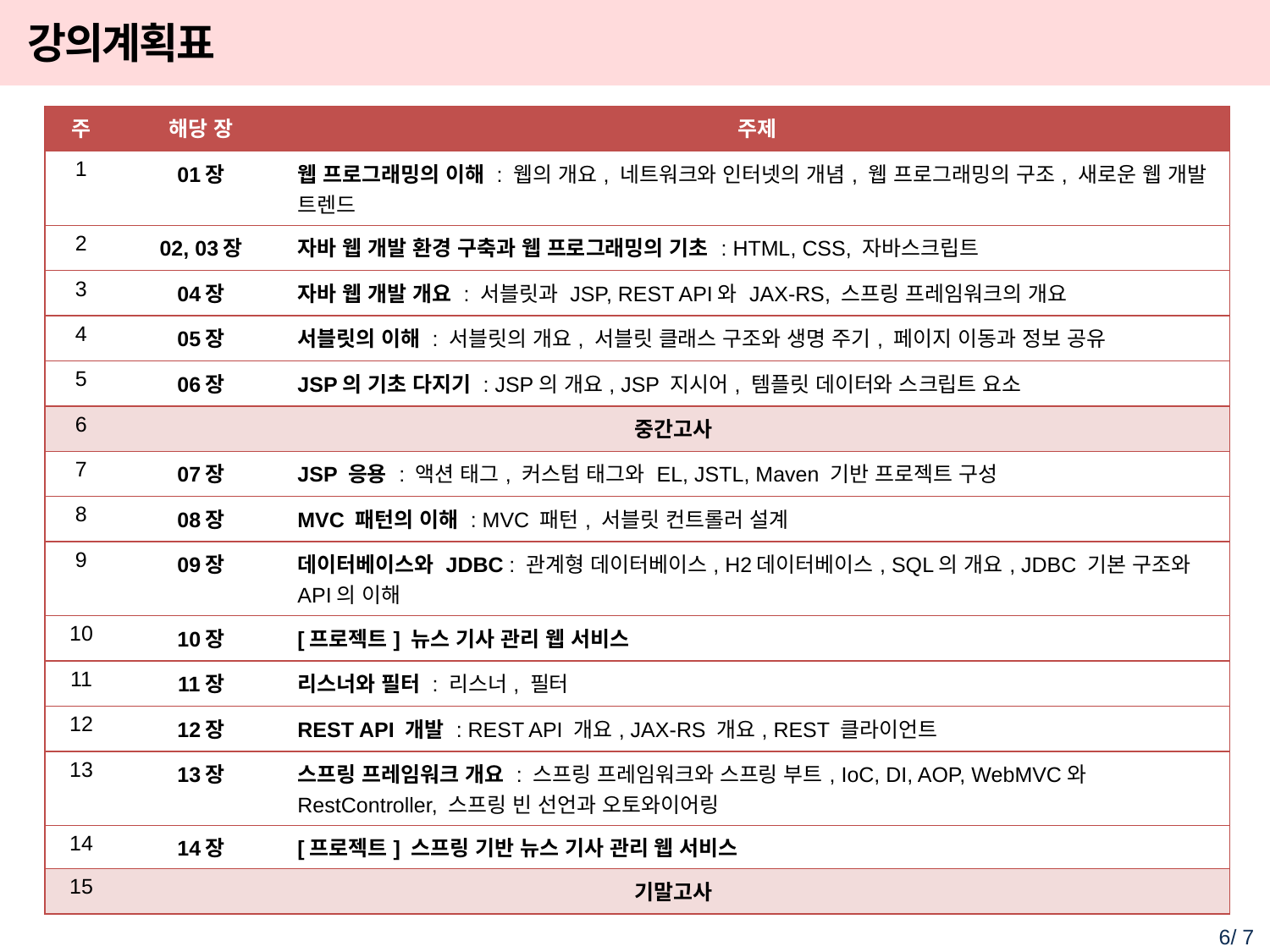

# 강의계획표
| 주 | 해당 장 | 주제 |
| --- | --- | --- |
| 1 | 01장 | 웹 프로그래밍의 이해 : 웹의 개요, 네트워크와 인터넷의 개념, 웹 프로그래밍의 구조, 새로운 웹 개발 트렌드 |
| 2 | 02, 03장 | 자바 웹 개발 환경 구축과 웹 프로그래밍의 기초 : HTML, CSS, 자바스크립트 |
| 3 | 04장 | 자바 웹 개발 개요 : 서블릿과 JSP, REST API와 JAX-RS, 스프링 프레임워크의 개요 |
| 4 | 05장 | 서블릿의 이해 : 서블릿의 개요, 서블릿 클래스 구조와 생명 주기, 페이지 이동과 정보 공유 |
| 5 | 06장 | JSP의 기초 다지기 : JSP의 개요, JSP 지시어, 템플릿 데이터와 스크립트 요소 |
| 6 | 중간고사 |  |
| 7 | 07장 | JSP 응용 : 액션 태그, 커스텀 태그와 EL, JSTL, Maven 기반 프로젝트 구성 |
| 8 | 08장 | MVC 패턴의 이해 : MVC 패턴, 서블릿 컨트롤러 설계 |
| 9 | 09장 | 데이터베이스와 JDBC : 관계형 데이터베이스, H2데이터베이스, SQL의 개요, JDBC 기본 구조와 API의 이해 |
| 10 | 10장 | [프로젝트] 뉴스 기사 관리 웹 서비스 |
| 11 | 11장 | 리스너와 필터 : 리스너, 필터 |
| 12 | 12장 | REST API 개발 : REST API 개요, JAX-RS 개요, REST 클라이언트 |
| 13 | 13장 | 스프링 프레임워크 개요 : 스프링 프레임워크와 스프링 부트, IoC, DI, AOP, WebMVC와 RestController, 스프링 빈 선언과 오토와이어링 |
| 14 | 14장 | [프로젝트] 스프링 기반 뉴스 기사 관리 웹 서비스 |
| 15 | 기말고사 |  |